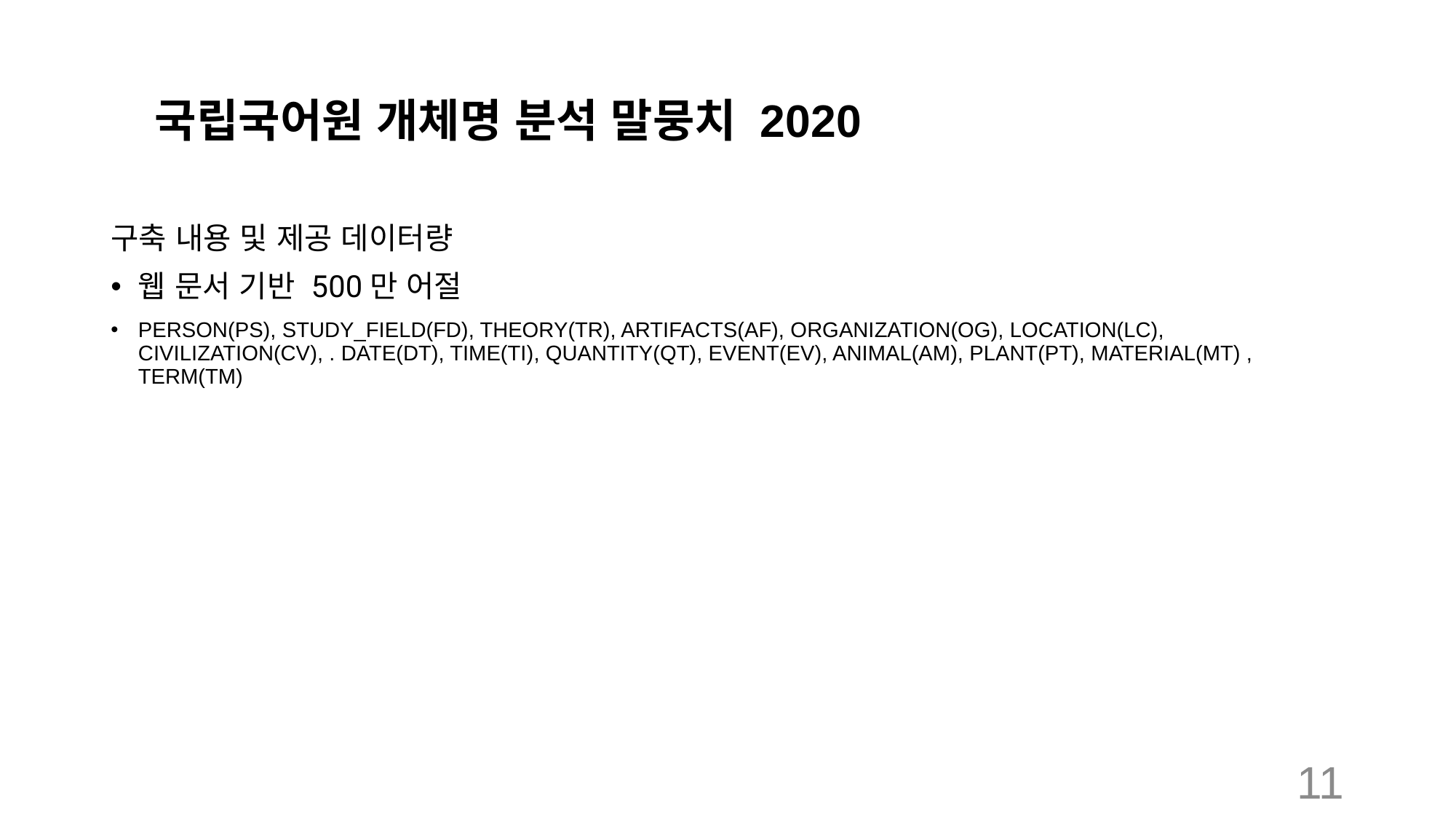

# 국립국어원 개체명 분석 말뭉치 2020
구축 내용 및 제공 데이터량
웹 문서 기반 500만 어절
PERSON(PS), STUDY_FIELD(FD), THEORY(TR), ARTIFACTS(AF), ORGANIZATION(OG), LOCATION(LC), CIVILIZATION(CV), . DATE(DT), TIME(TI), QUANTITY(QT), EVENT(EV), ANIMAL(AM), PLANT(PT), MATERIAL(MT) , TERM(TM)
11